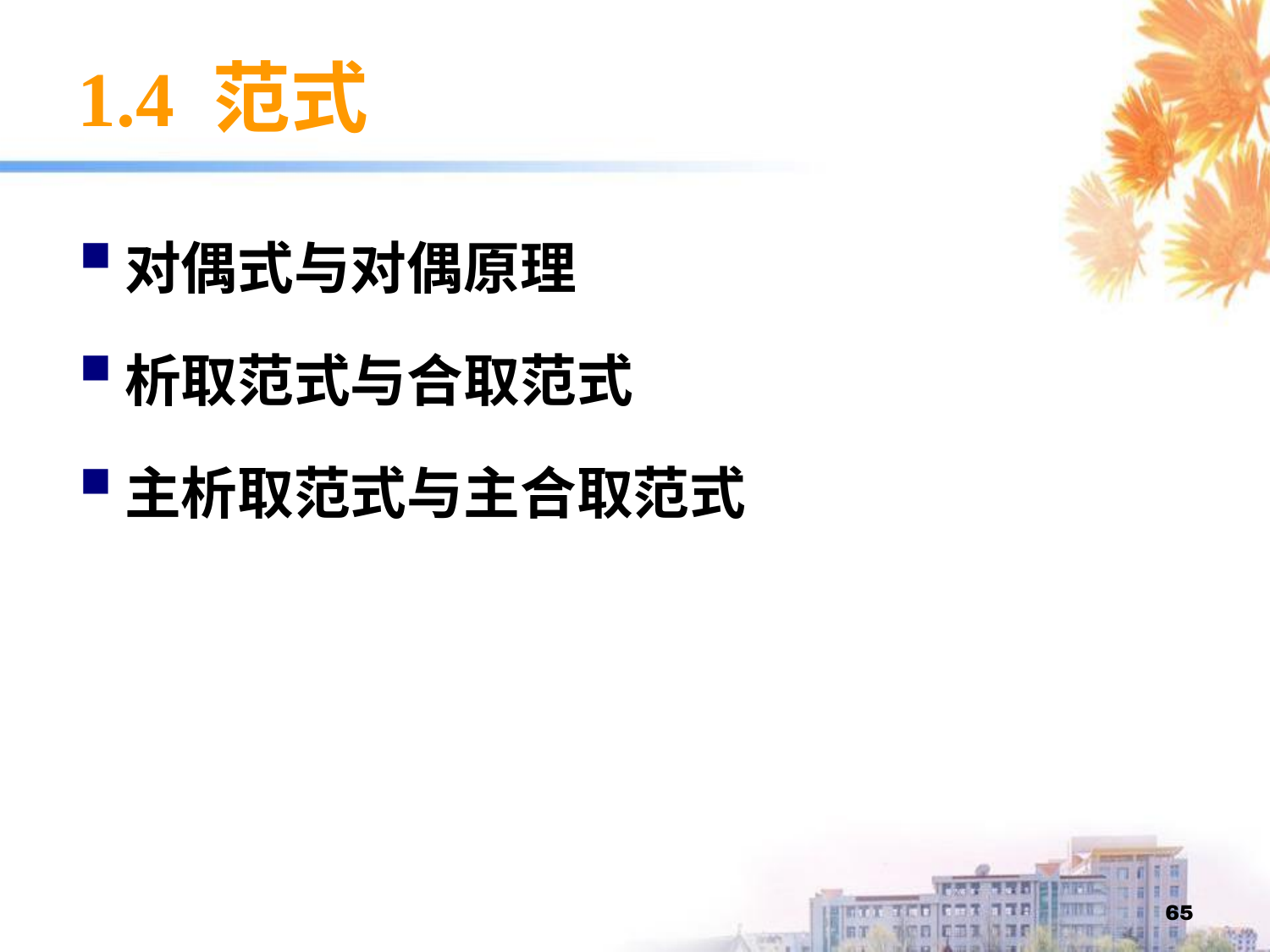

# 1.4 范式
对偶式与对偶原理
析取范式与合取范式
主析取范式与主合取范式
65